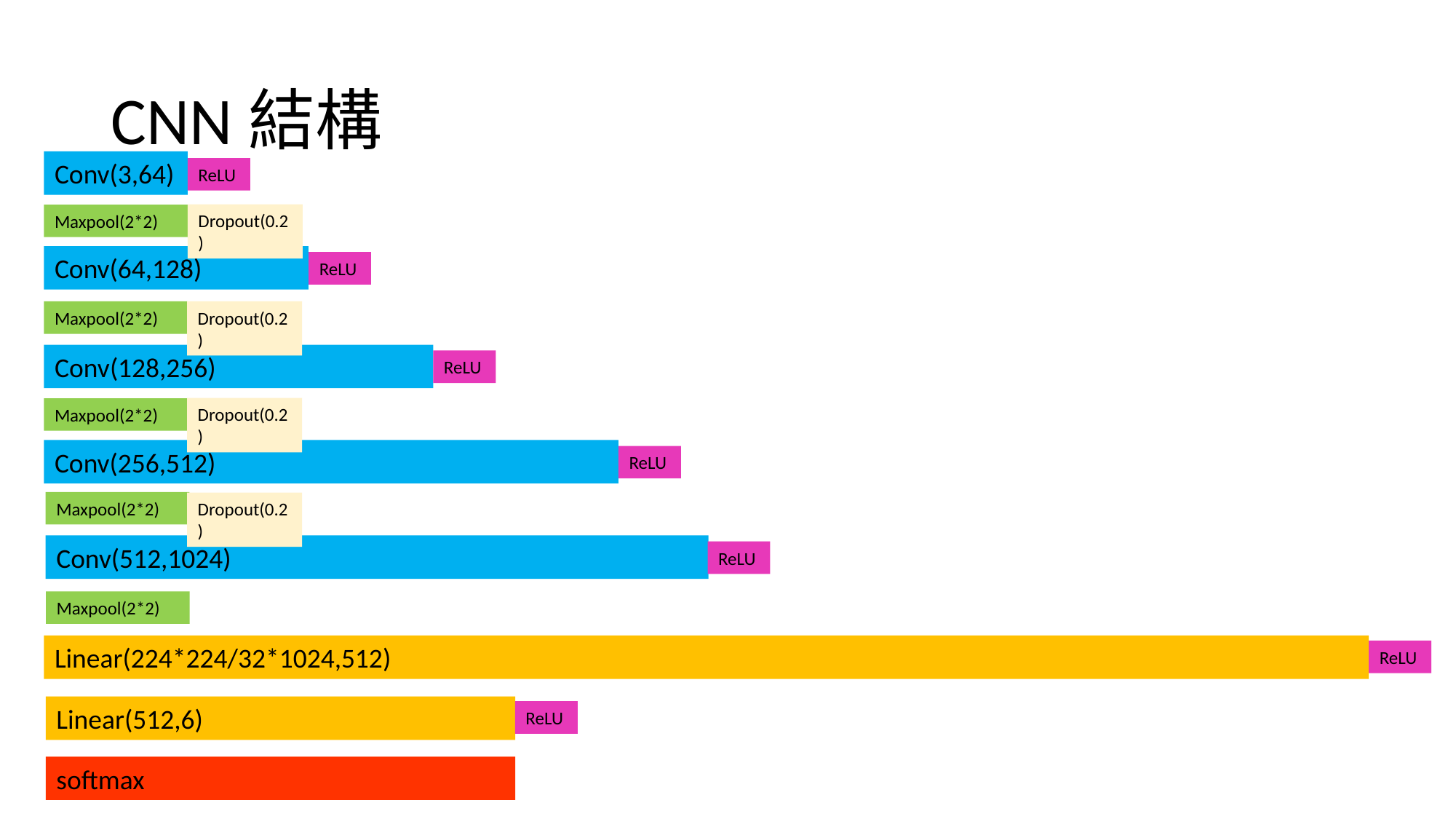

# CNN結構
Conv(3,64)
ReLU
Dropout(0.2)
Maxpool(2*2)
Conv(64,128)
ReLU
Dropout(0.2)
Maxpool(2*2)
Conv(128,256)
ReLU
Dropout(0.2)
Maxpool(2*2)
Conv(256,512)
ReLU
Maxpool(2*2)
Dropout(0.2)
Conv(512,1024)
ReLU
Maxpool(2*2)
Linear(224*224/32*1024,512)
ReLU
Linear(512,6)
ReLU
softmax